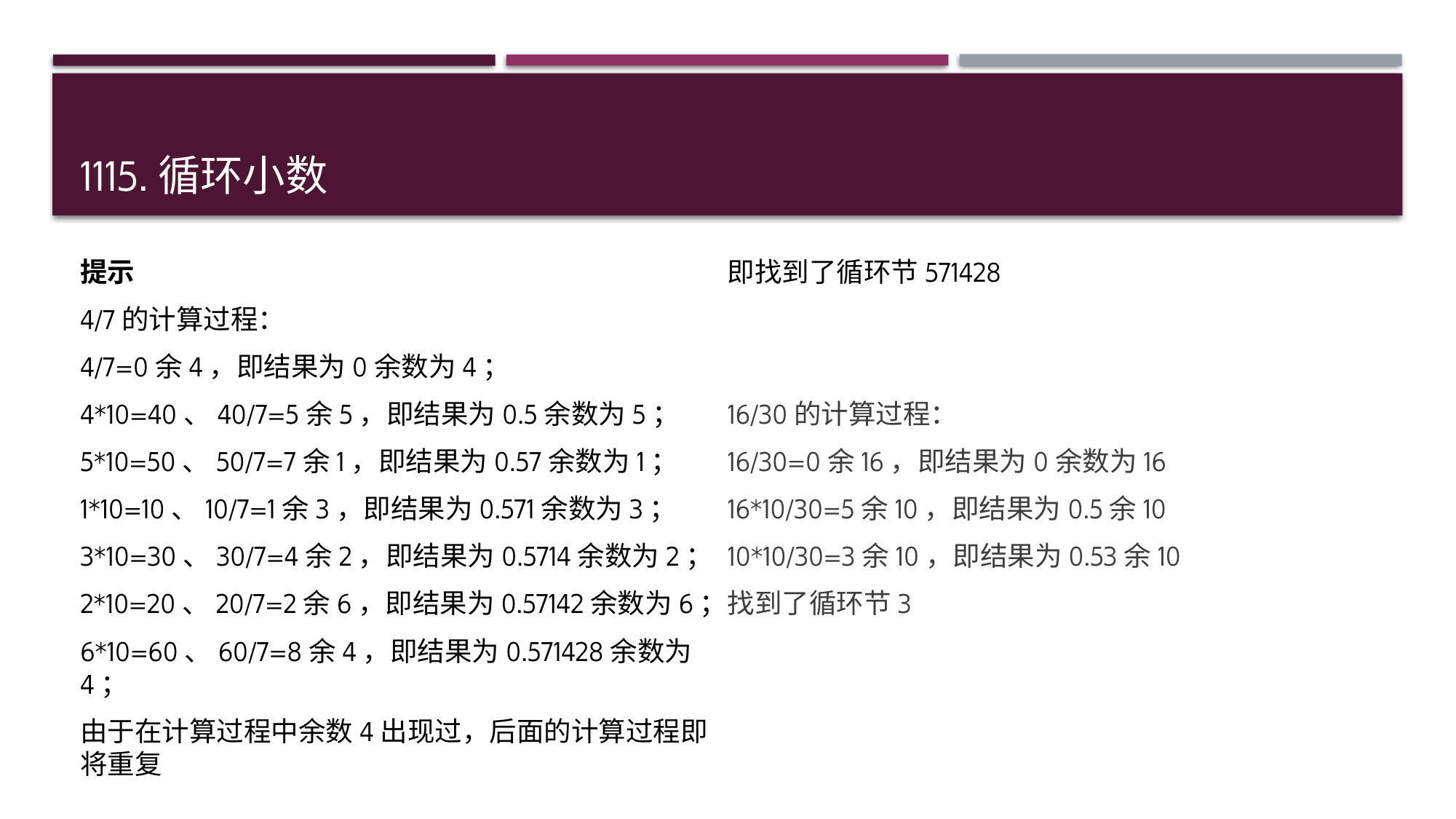

# 1115.循环小数
提示
4/7的计算过程：
4/7=0余4，即结果为0余数为4；
4*10=40、40/7=5余5，即结果为0.5余数为5；
5*10=50、50/7=7余1，即结果为0.57余数为1；
1*10=10、10/7=1余3，即结果为0.571余数为3；
3*10=30、30/7=4余2，即结果为0.5714余数为2；
2*10=20、20/7=2余6，即结果为0.57142余数为6；
6*10=60、60/7=8余4，即结果为0.571428余数为4；
由于在计算过程中余数4出现过，后面的计算过程即将重复
即找到了循环节571428

16/30的计算过程：
16/30=0余16，即结果为0余数为16
16*10/30=5余10，即结果为0.5余10
10*10/30=3余10，即结果为0.53余10
找到了循环节3